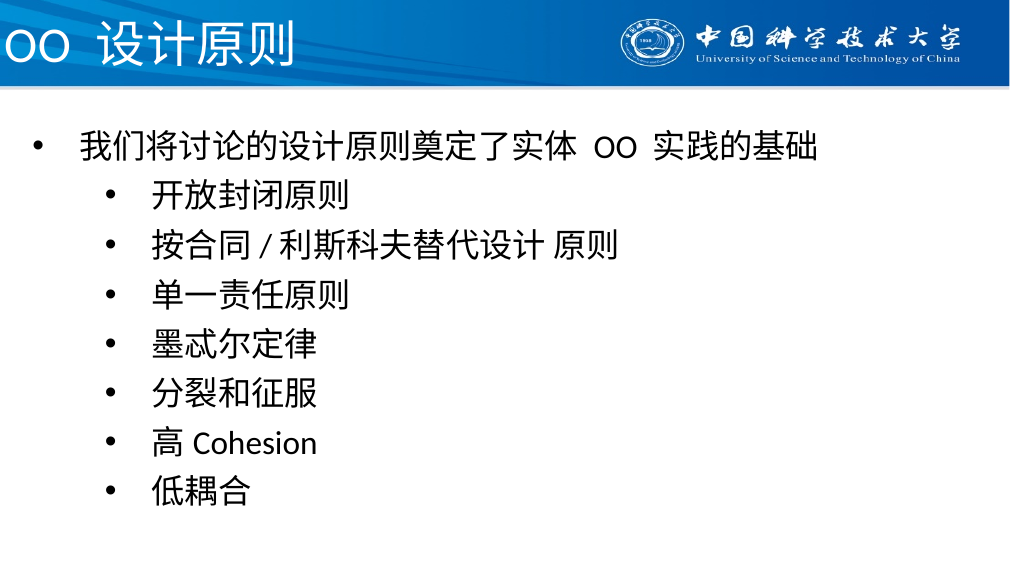

# OO 设计原则
我们将讨论的设计原则奠定了实体 OO 实践的基础
开放封闭原则
按合同/利斯科夫替代设计 原则
单一责任原则
墨忒尔定律
分裂和征服
高Cohesion
低耦合